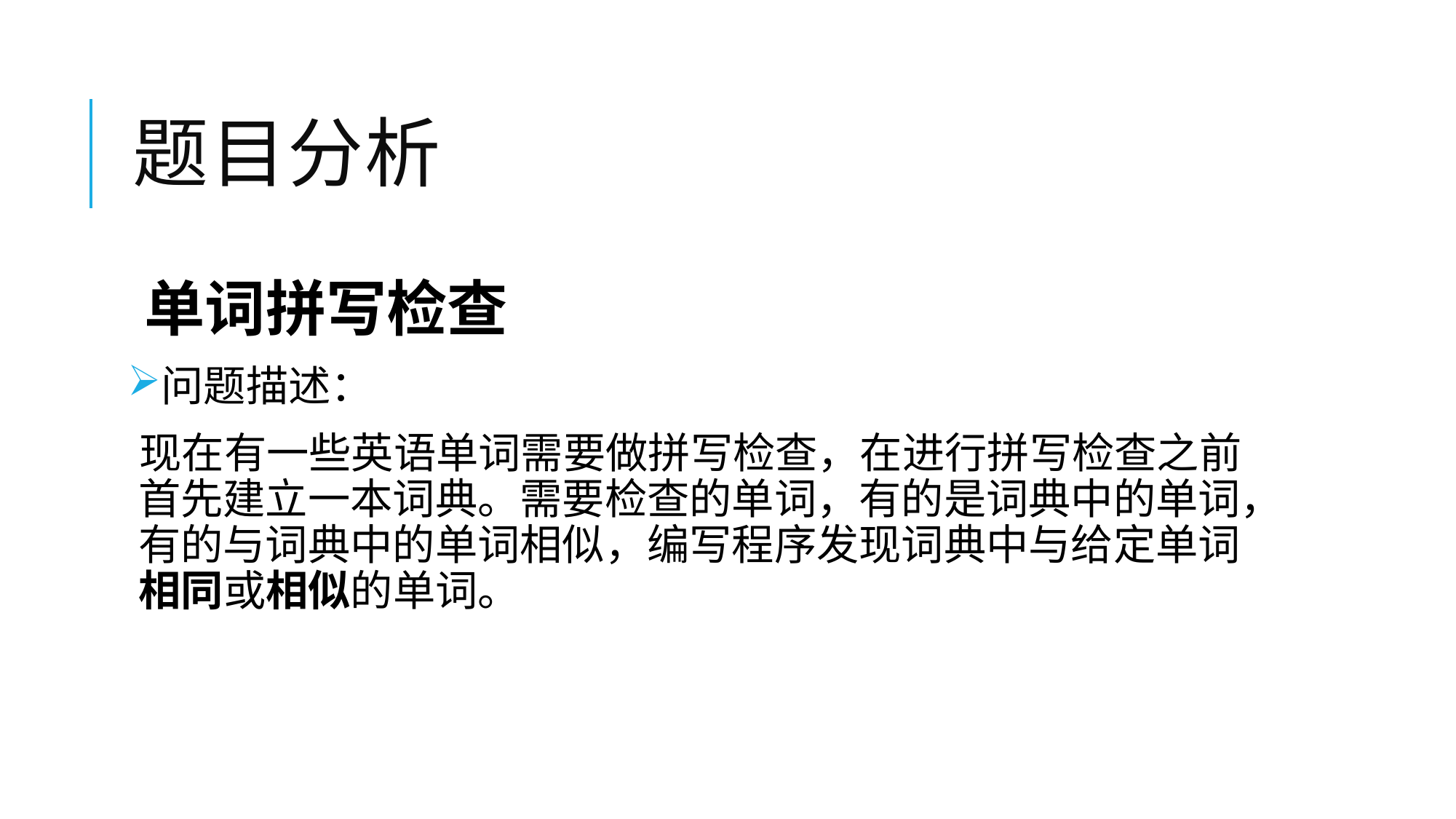

# 题目分析
单词拼写检查
问题描述：
现在有一些英语单词需要做拼写检查，在进行拼写检查之前首先建立一本词典。需要检查的单词，有的是词典中的单词，有的与词典中的单词相似，编写程序发现词典中与给定单词相同或相似的单词。